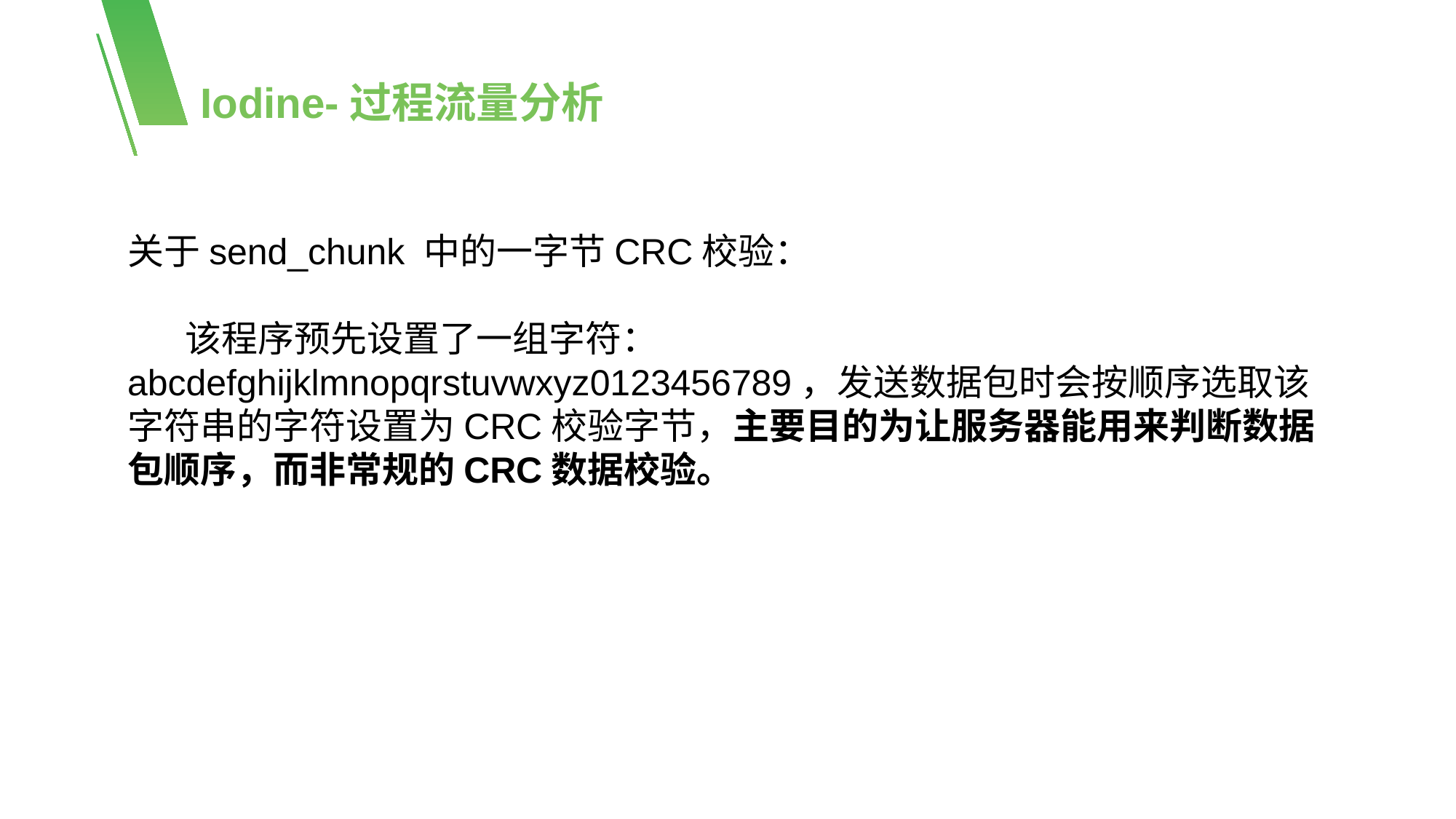

Iodine-过程流量分析
关于send_chunk 中的一字节CRC校验：

      该程序预先设置了一组字符：abcdefghijklmnopqrstuvwxyz0123456789，发送数据包时会按顺序选取该字符串的字符设置为CRC校验字节，主要目的为让服务器能用来判断数据包顺序，而非常规的CRC数据校验。